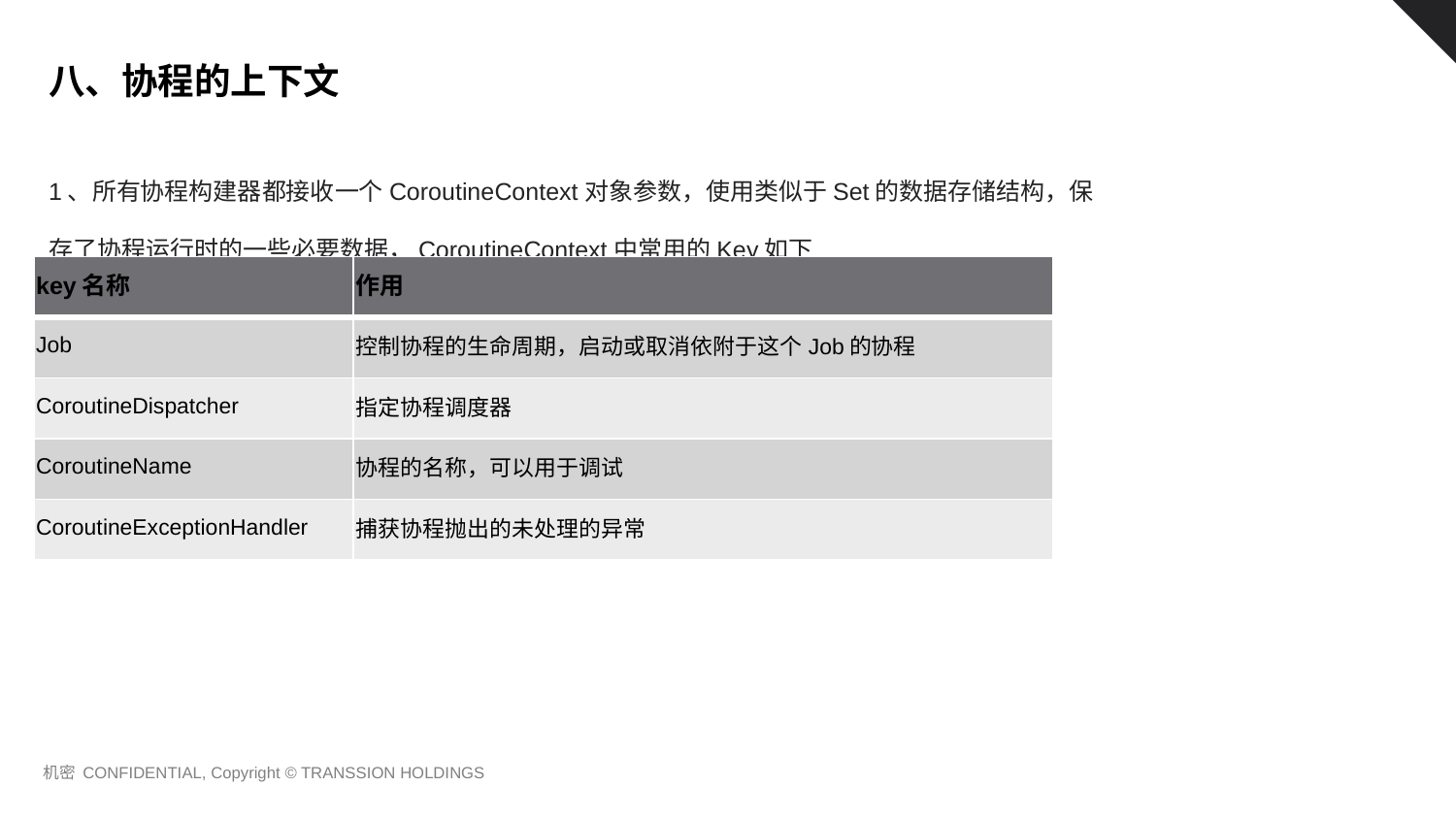

八、协程的上下文
# 1、所有协程构建器都接收一个CoroutineContext对象参数，使用类似于Set的数据存储结构，保存了协程运行时的一些必要数据，CoroutineContext中常用的Key如下
| key名称 | 作用 |
| --- | --- |
| Job | 控制协程的生命周期，启动或取消依附于这个Job的协程 |
| CoroutineDispatcher | 指定协程调度器 |
| CoroutineName | 协程的名称，可以用于调试 |
| CoroutineExceptionHandler | 捕获协程抛出的未处理的异常 |
21